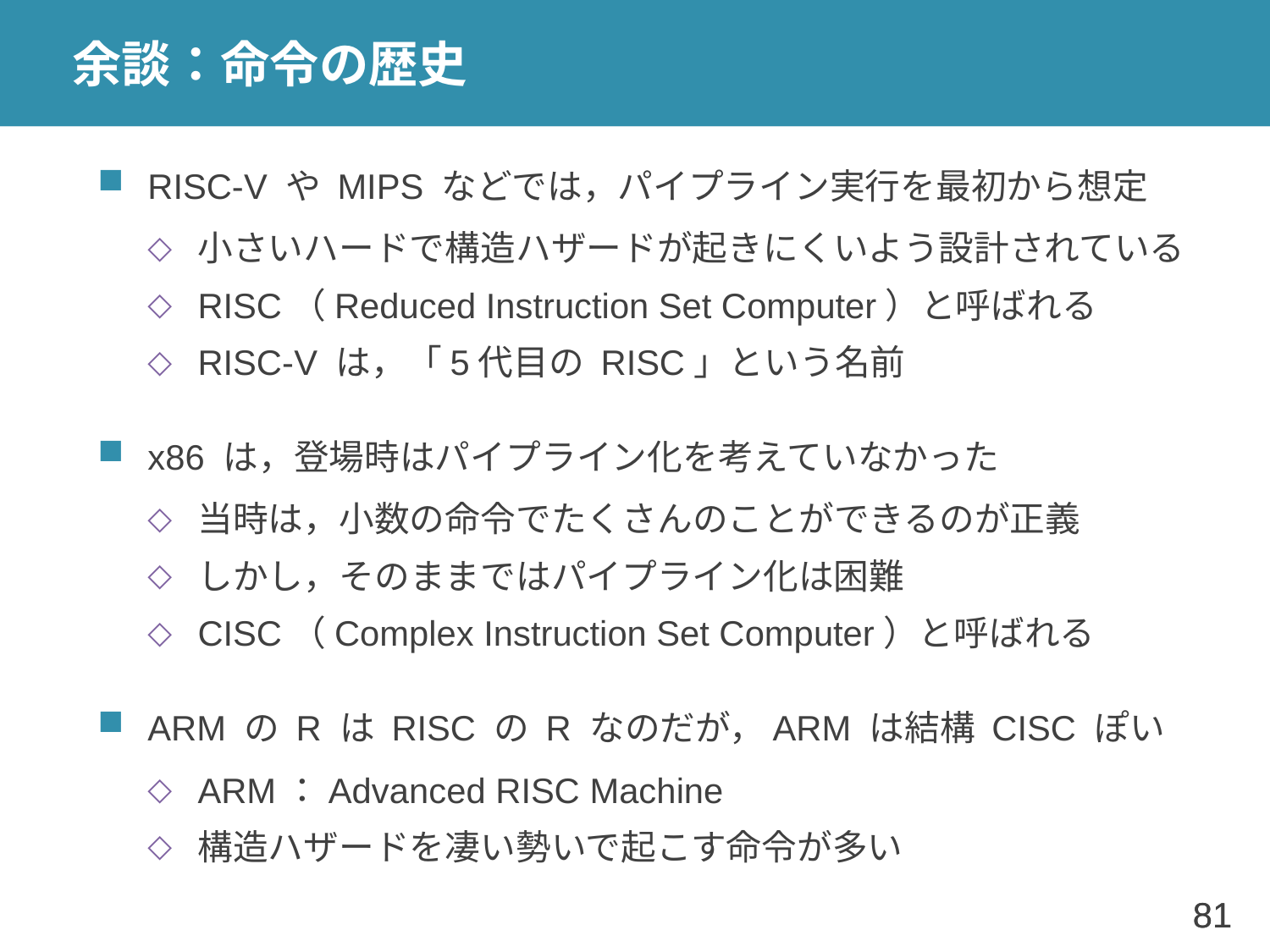

# 余談：命令の歴史
RISC-V や MIPS などでは，パイプライン実行を最初から想定
小さいハードで構造ハザードが起きにくいよう設計されている
RISC（Reduced Instruction Set Computer）と呼ばれる
RISC-V は，「5代目の RISC」という名前
x86 は，登場時はパイプライン化を考えていなかった
当時は，小数の命令でたくさんのことができるのが正義
しかし，そのままではパイプライン化は困難
CISC（Complex Instruction Set Computer）と呼ばれる
ARM の R は RISC の R なのだが，ARM は結構 CISC ぽい
ARM：Advanced RISC Machine
構造ハザードを凄い勢いで起こす命令が多い